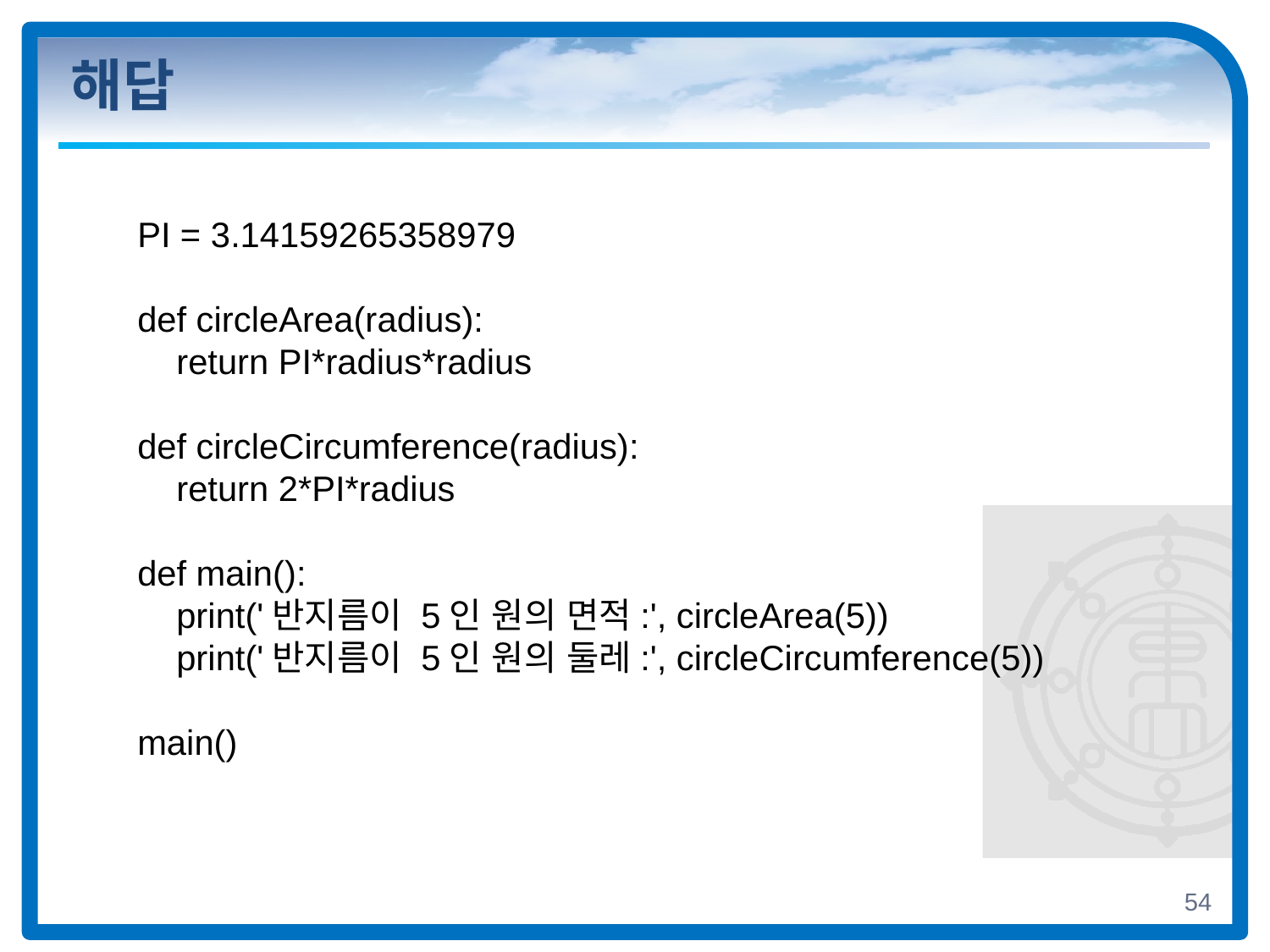

# 해답
PI = 3.14159265358979

def circleArea(radius):
    return PI*radius*radius

def circleCircumference(radius):
    return 2*PI*radius

def main():
    print('반지름이 5인 원의 면적:', circleArea(5))
    print('반지름이 5인 원의 둘레:', circleCircumference(5))

main()

54